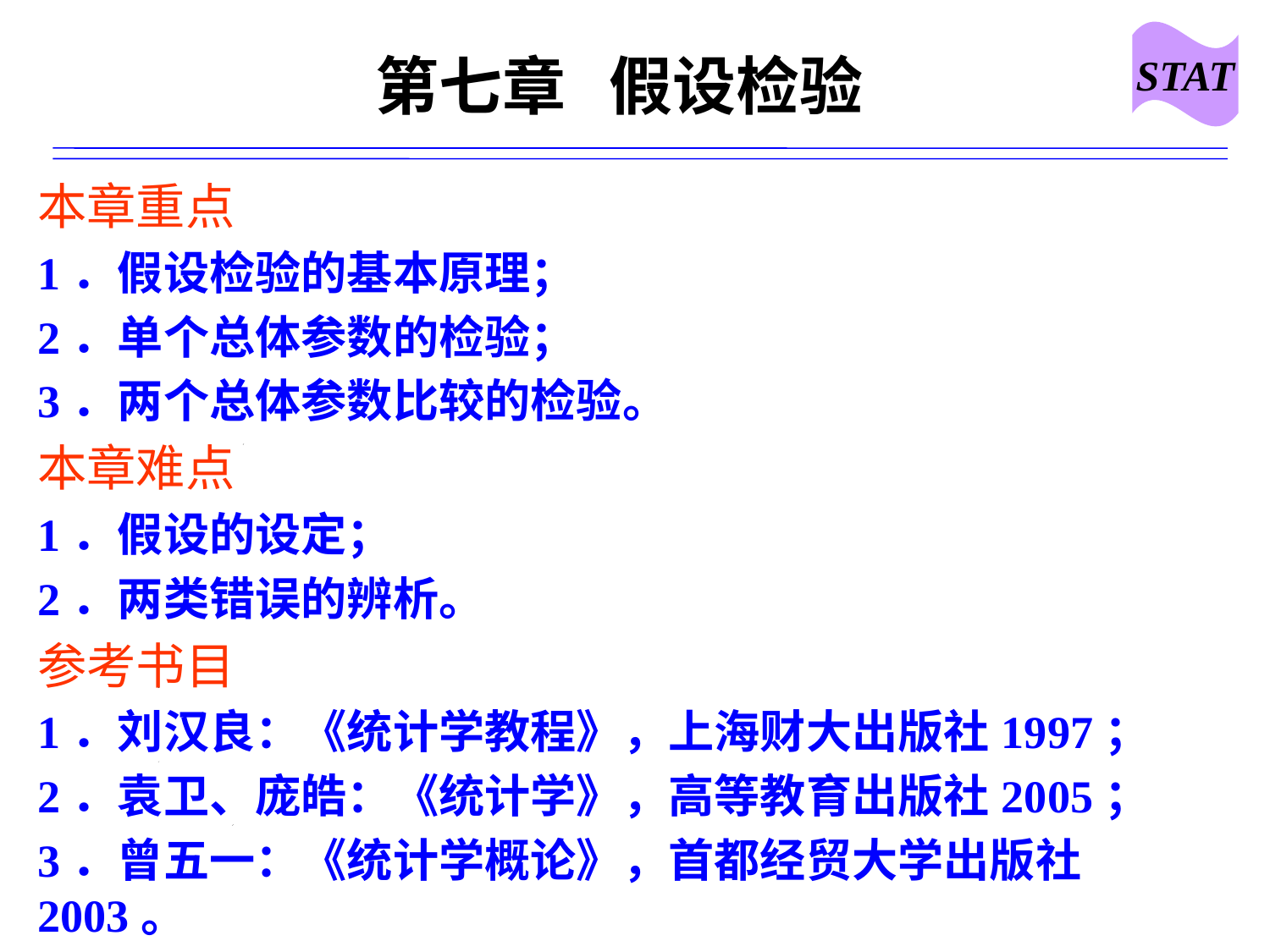

STAT
# 第七章   假设检验

本章重点
1．假设检验的基本原理；
2．单个总体参数的检验；
3．两个总体参数比较的检验。
本章难点
1．假设的设定；
2．两类错误的辨析。
参考书目
1．刘汉良：《统计学教程》，上海财大出版社1997；
2．袁卫、庞皓：《统计学》，高等教育出版社2005；
3．曾五一：《统计学概论》，首都经贸大学出版社2003。